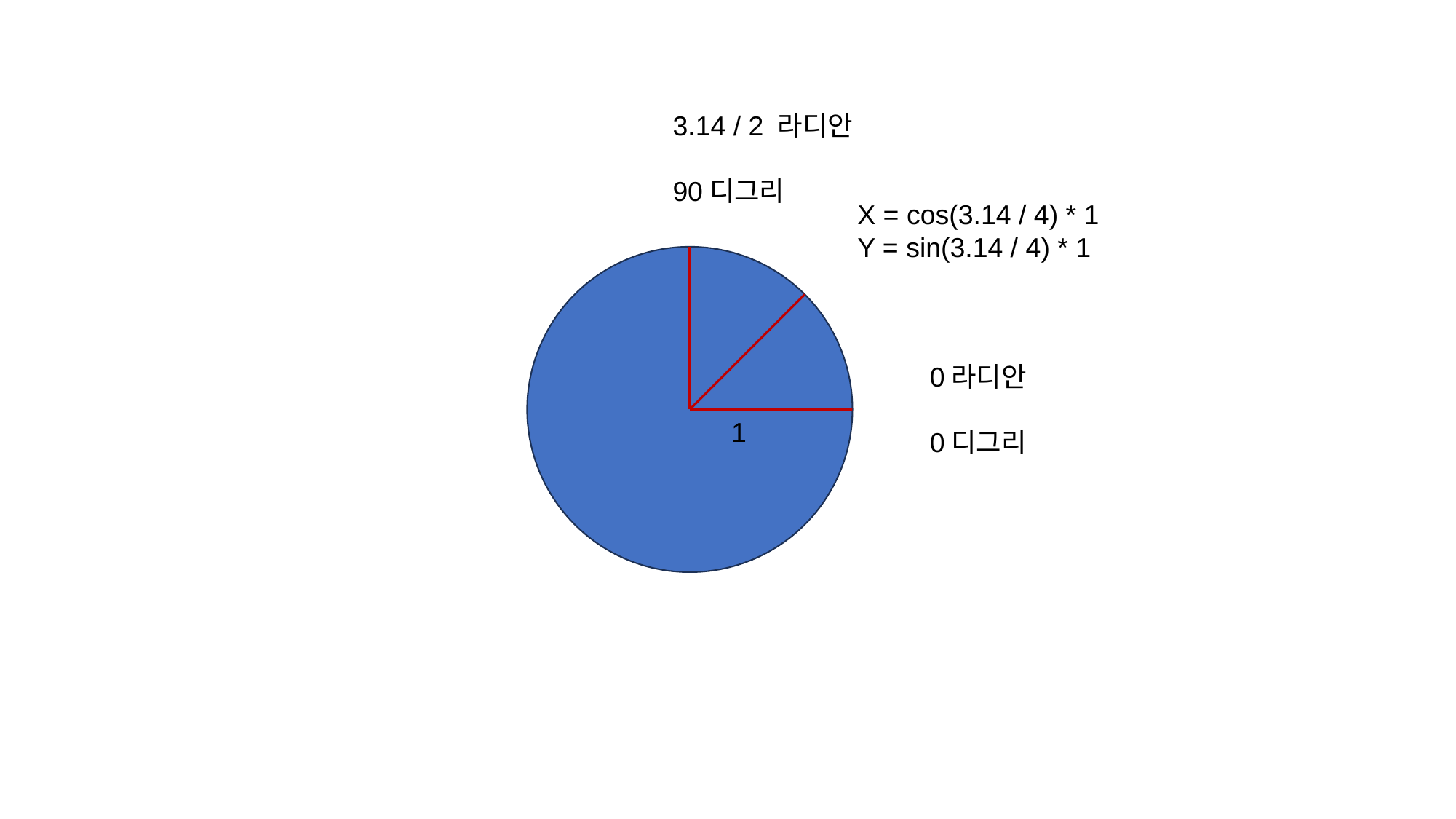

3.14 / 2 라디안

90디그리
X = cos(3.14 / 4) * 1
Y = sin(3.14 / 4) * 1

0라디안

0디그리
1